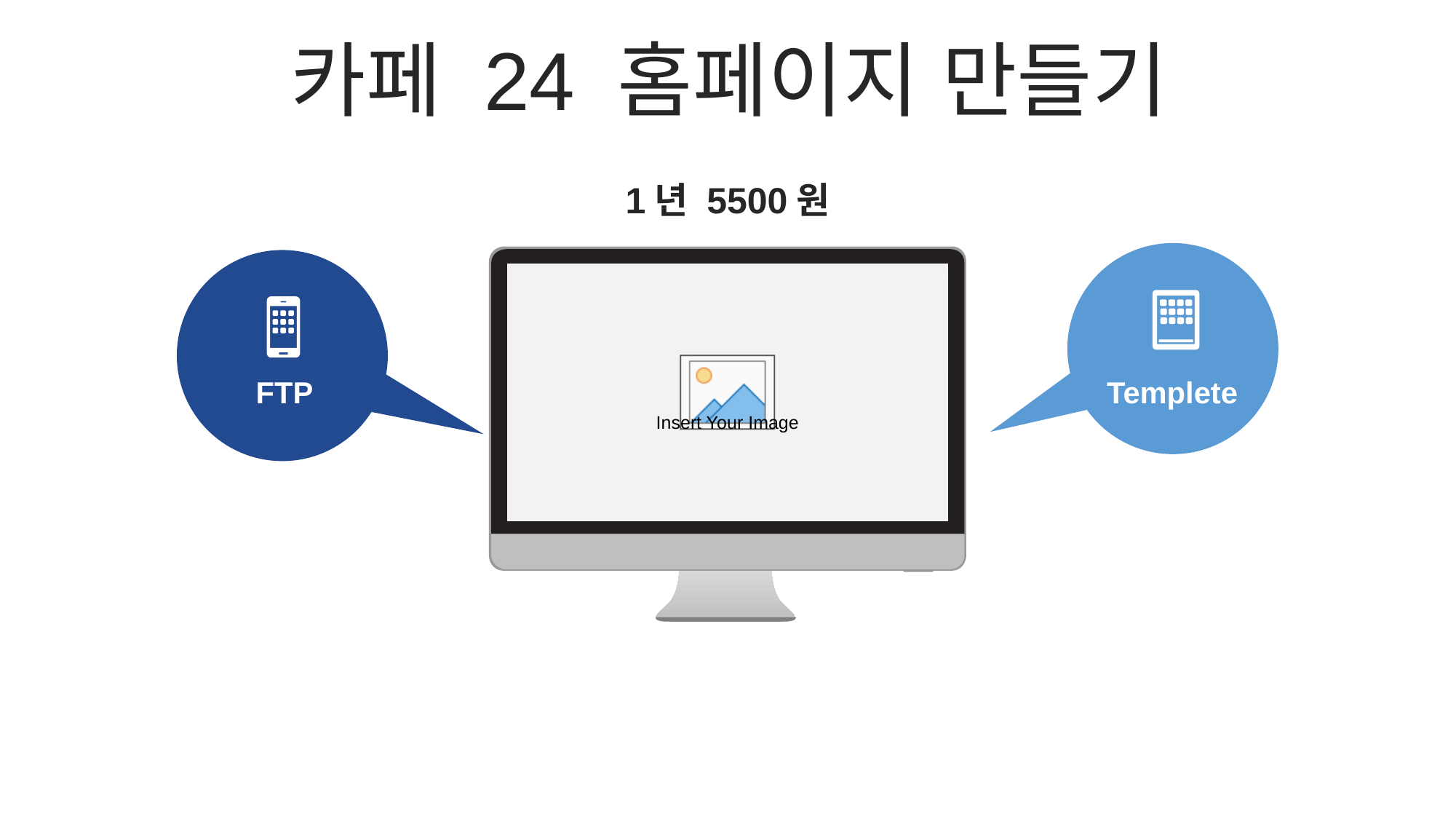

카페 24 홈페이지 만들기
1년 5500원

FTP
Templete